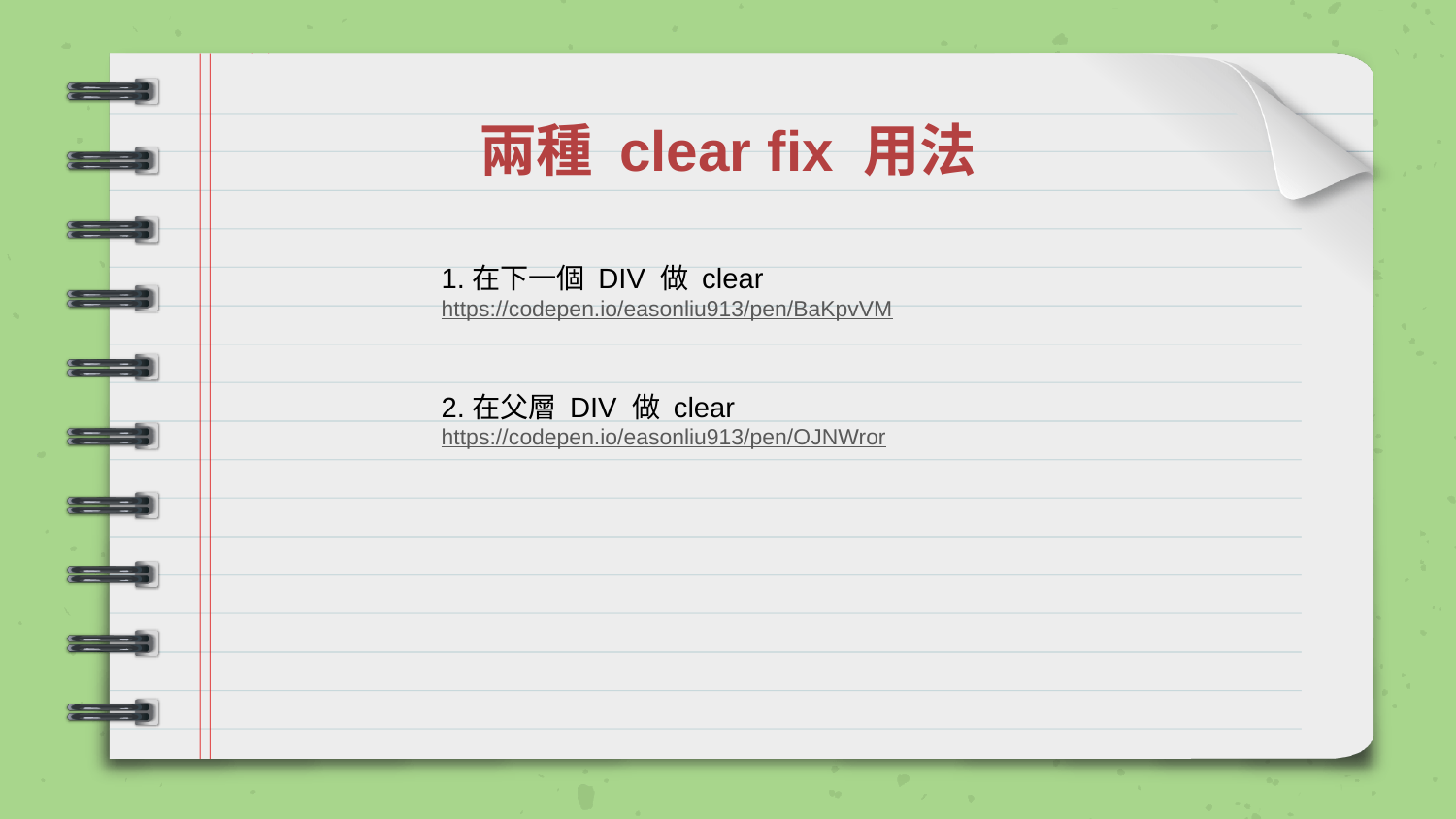

# 兩種 clear fix 用法
1.在下一個 DIV 做 clear
https://codepen.io/easonliu913/pen/BaKpvVM

2.在父層 DIV 做 clear
https://codepen.io/easonliu913/pen/OJNWror